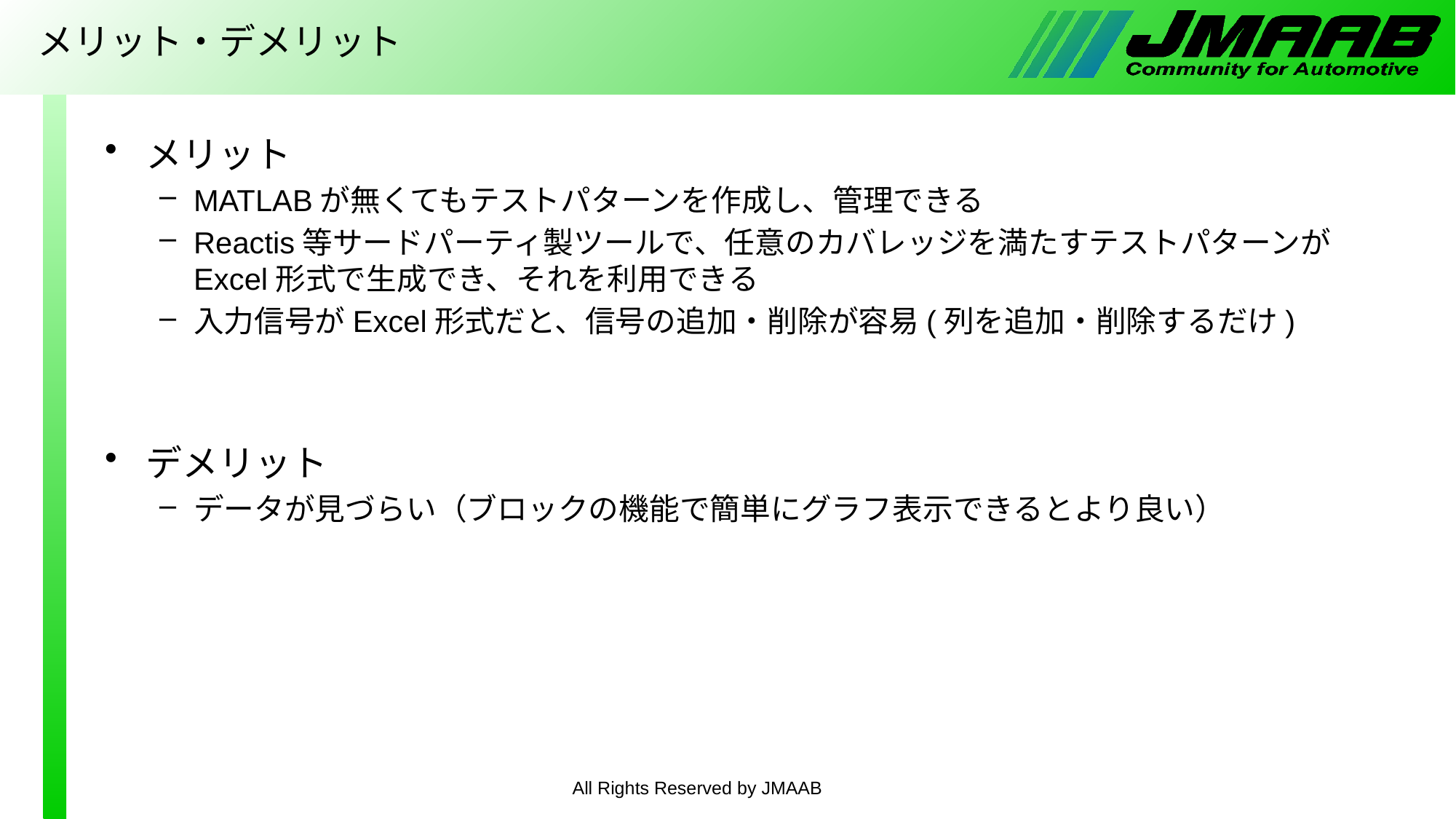

# メリット・デメリット
メリット
MATLABが無くてもテストパターンを作成し、管理できる
Reactis等サードパーティ製ツールで、任意のカバレッジを満たすテストパターンが
Excel形式で生成でき、それを利用できる
入力信号がExcel形式だと、信号の追加・削除が容易(列を追加・削除するだけ)

デメリット
データが見づらい（ブロックの機能で簡単にグラフ表示できるとより良い）